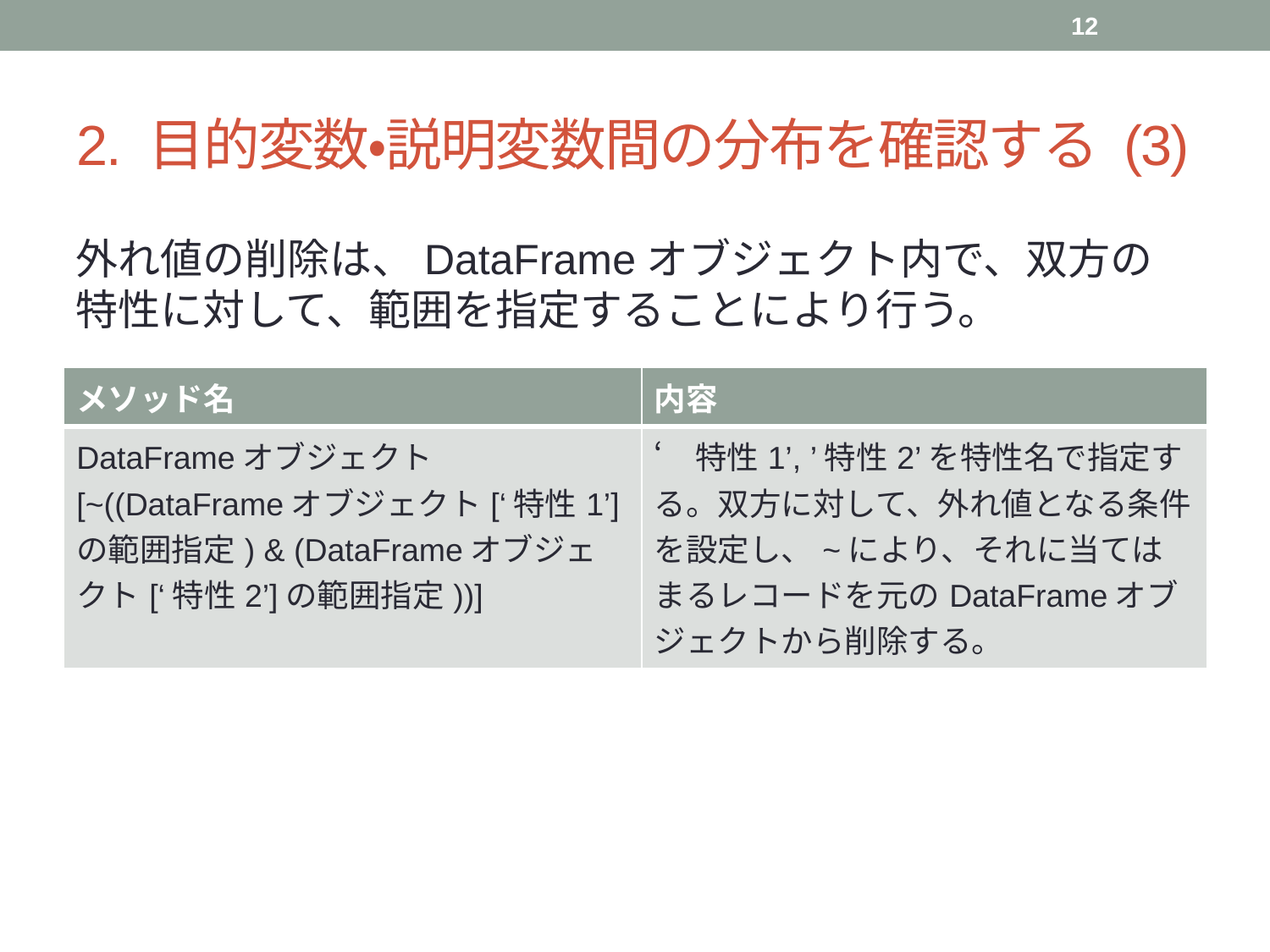

12
# 2. 目的変数・説明変数間の分布を確認する (3)
外れ値の削除は、DataFrameオブジェクト内で、双方の特性に対して、範囲を指定することにより行う。
| メソッド名 | 内容 |
| --- | --- |
| DataFrameオブジェクト[~((DataFrameオブジェクト[‘特性1’]の範囲指定) & (DataFrameオブジェクト[‘特性2’]の範囲指定))] | ‘特性1’, ’特性2’を特性名で指定する。双方に対して、外れ値となる条件を設定し、~により、それに当てはまるレコードを元のDataFrameオブジェクトから削除する。 |